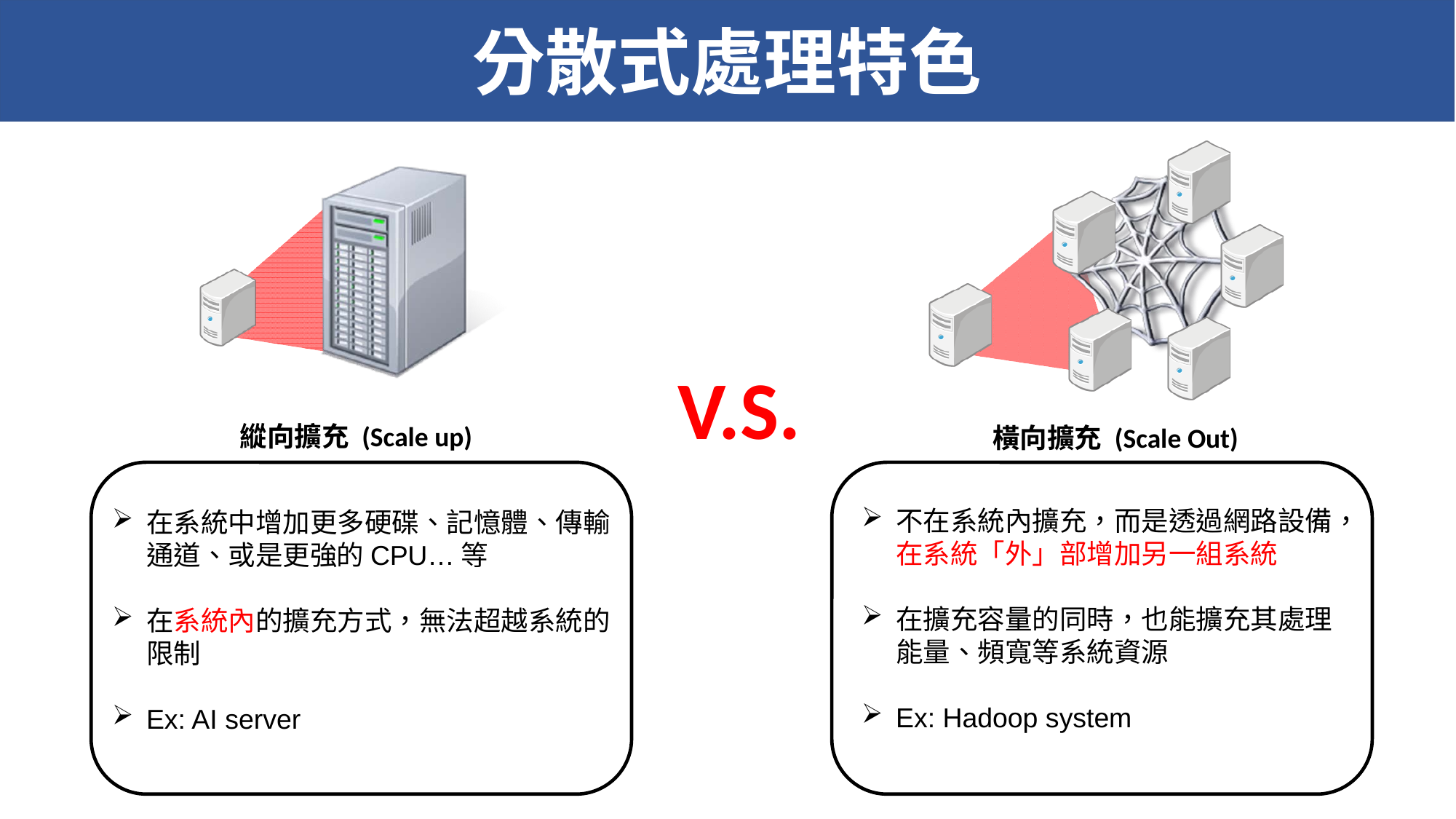

分散式處理特色

V.S.
縱向擴充 (Scale up)
橫向擴充 (Scale Out)

不在系統內擴充，而是透過網路設備，在系統「外」部增加另一組系統

在擴充容量的同時，也能擴充其處理 能量、頻寬等系統資源

Ex: Hadoop system
在系統中增加更多硬碟、記憶體、傳輸通道、或是更強的CPU…等

在系統內的擴充方式，無法超越系統的限制

Ex: AI server